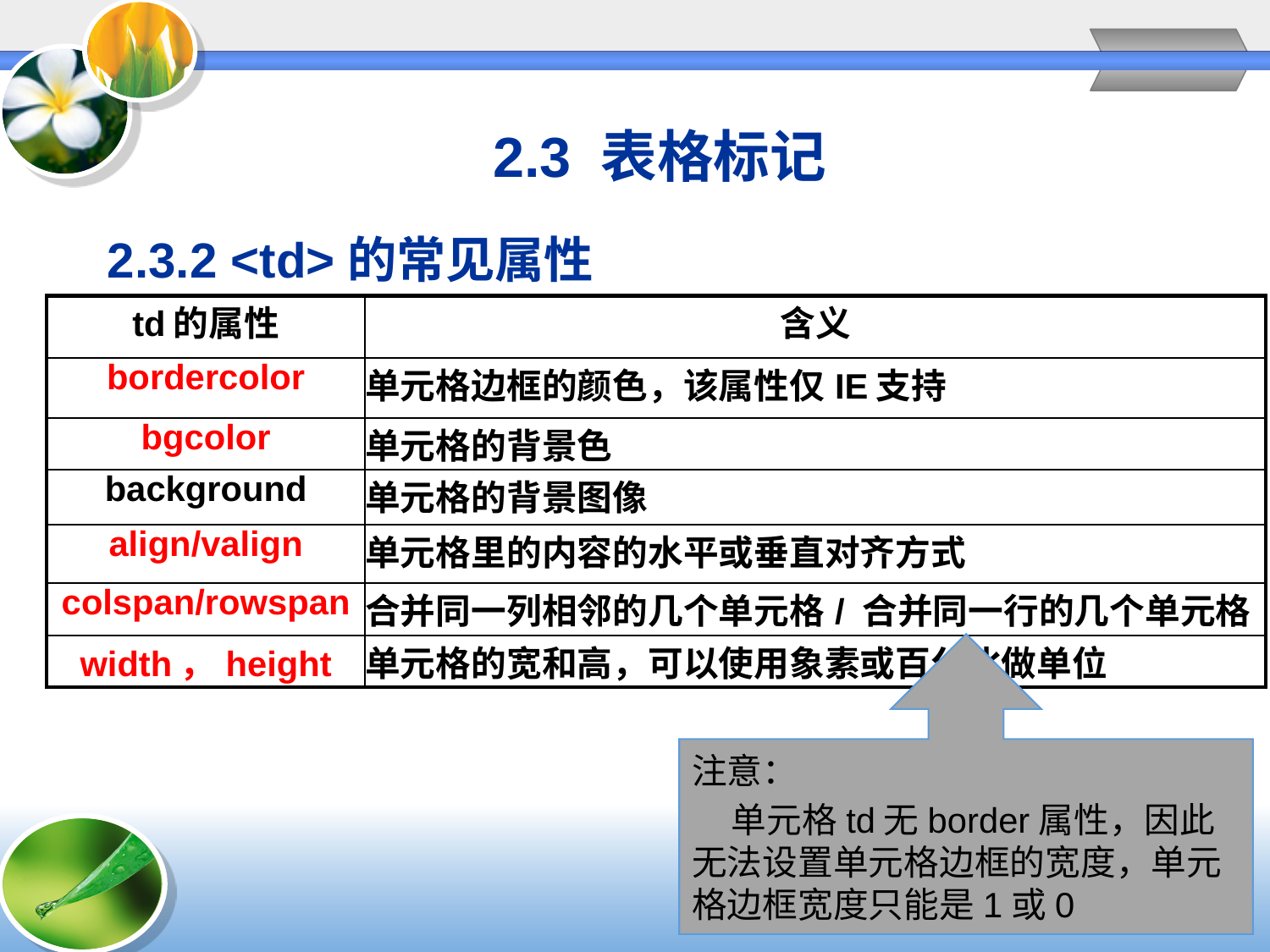

# 2.3 表格标记
2.3.2 <td>的常见属性
| td的属性 | 含义 |
| --- | --- |
| bordercolor | 单元格边框的颜色，该属性仅IE支持 |
| bgcolor | 单元格的背景色 |
| background | 单元格的背景图像 |
| align/valign | 单元格里的内容的水平或垂直对齐方式 |
| colspan/rowspan | 合并同一列相邻的几个单元格/ 合并同一行的几个单元格 |
| width，height | 单元格的宽和高，可以使用象素或百分比做单位 |
注意：
    单元格td无border属性，因此无法设置单元格边框的宽度，单元格边框宽度只能是1或0